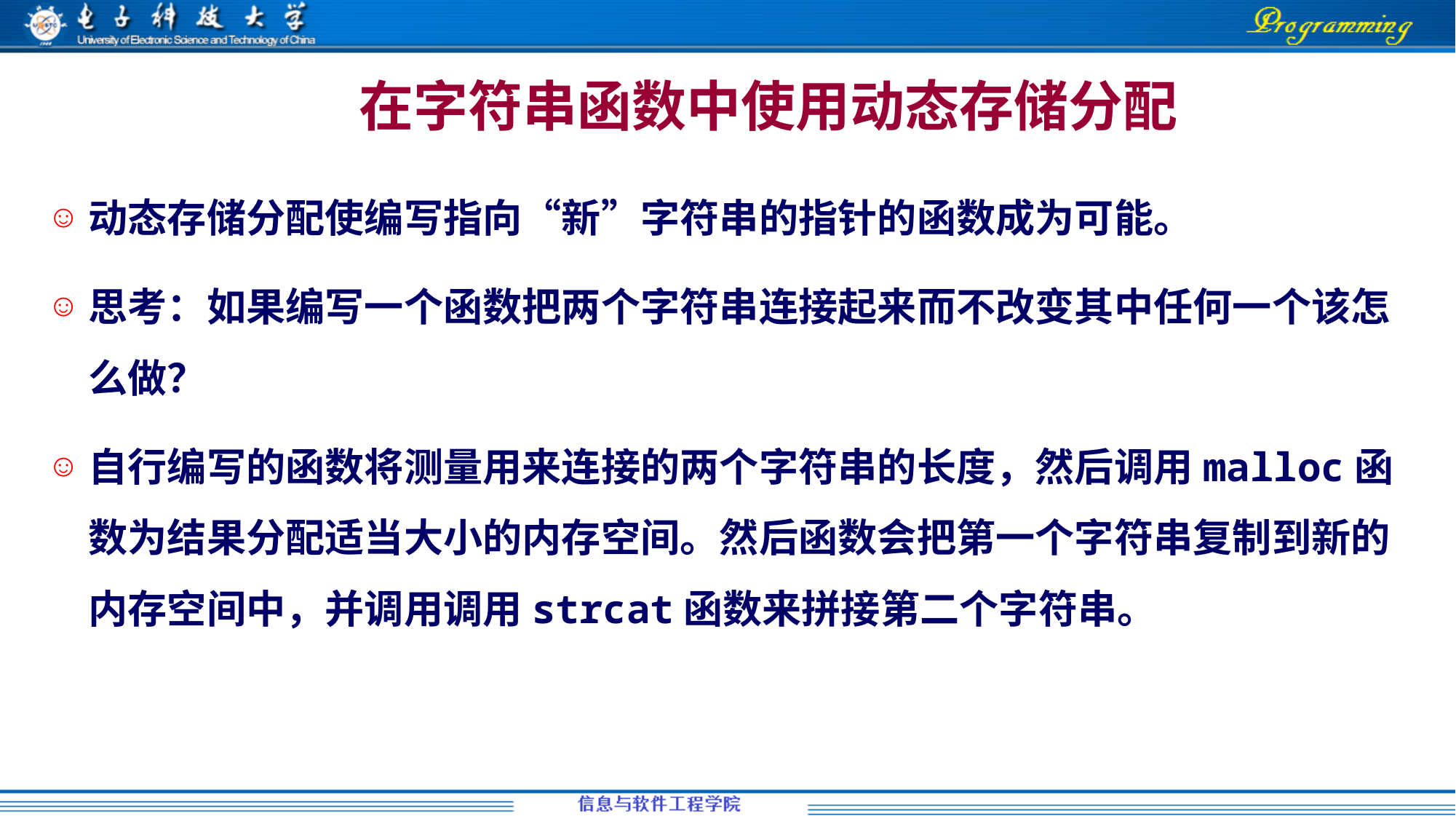

# 在字符串函数中使用动态存储分配
动态存储分配使编写指向“新”字符串的指针的函数成为可能。
思考：如果编写一个函数把两个字符串连接起来而不改变其中任何一个该怎么做？
自行编写的函数将测量用来连接的两个字符串的长度，然后调用malloc函数为结果分配适当大小的内存空间。然后函数会把第一个字符串复制到新的内存空间中，并调用调用strcat函数来拼接第二个字符串。